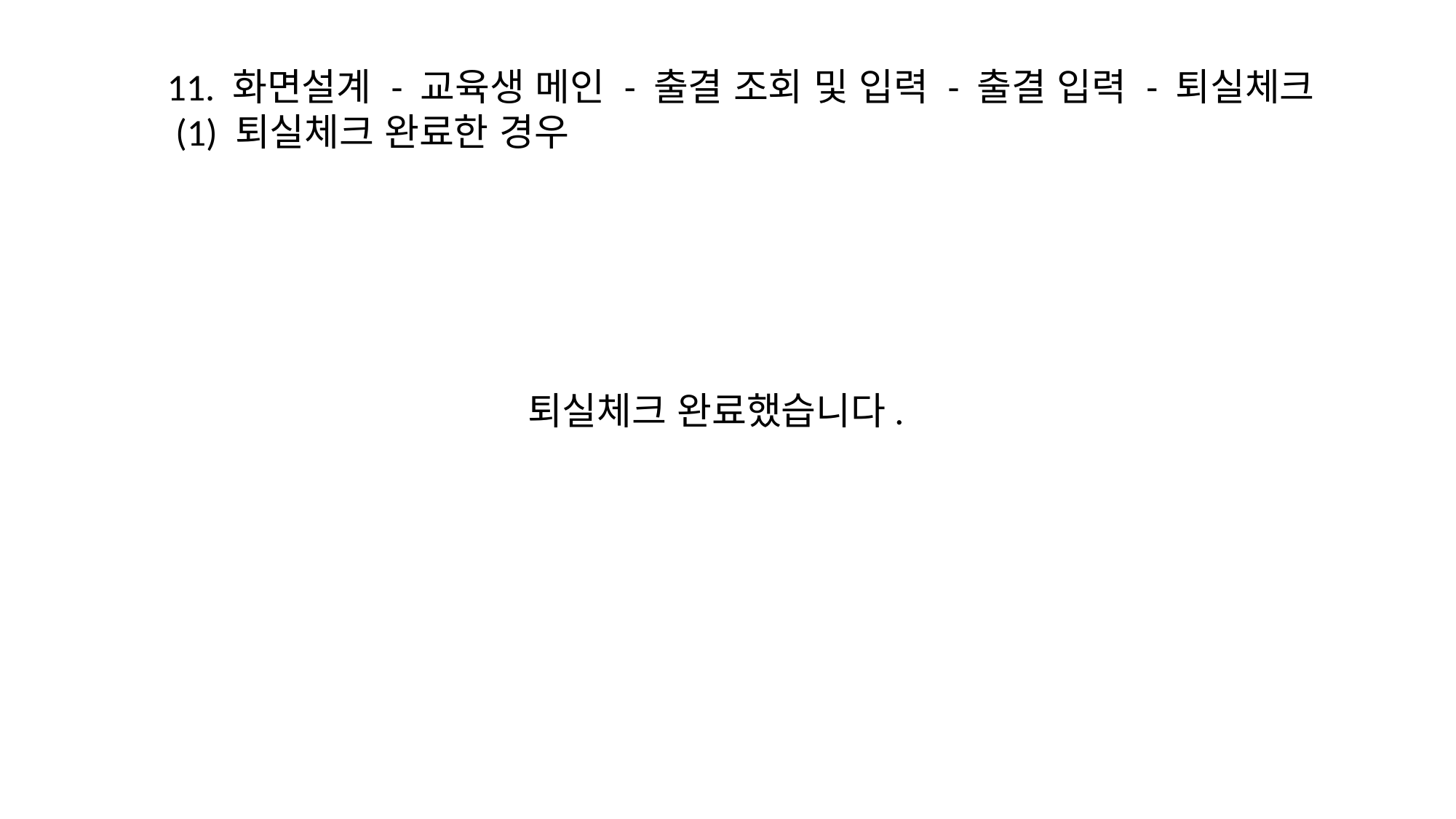

11. 화면설계 - 교육생 메인 - 출결 조회 및 입력 - 출결 입력 - 퇴실체크
 (1) 퇴실체크 완료한 경우
퇴실체크 완료했습니다.